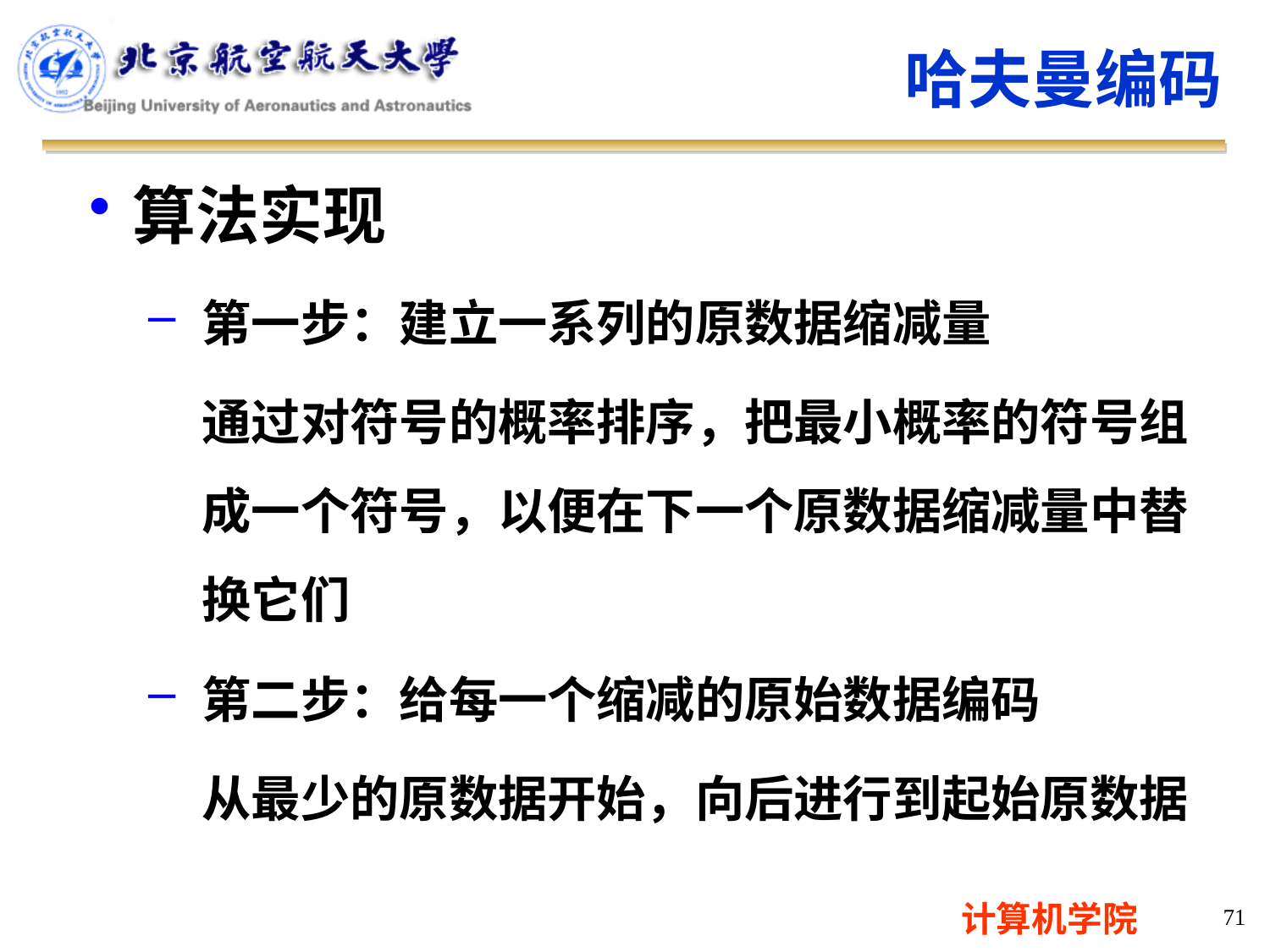

哈夫曼编码
算法实现
第一步：建立一系列的原数据缩减量
	通过对符号的概率排序，把最小概率的符号组成一个符号，以便在下一个原数据缩减量中替换它们
第二步：给每一个缩减的原始数据编码
	从最少的原数据开始，向后进行到起始原数据
71